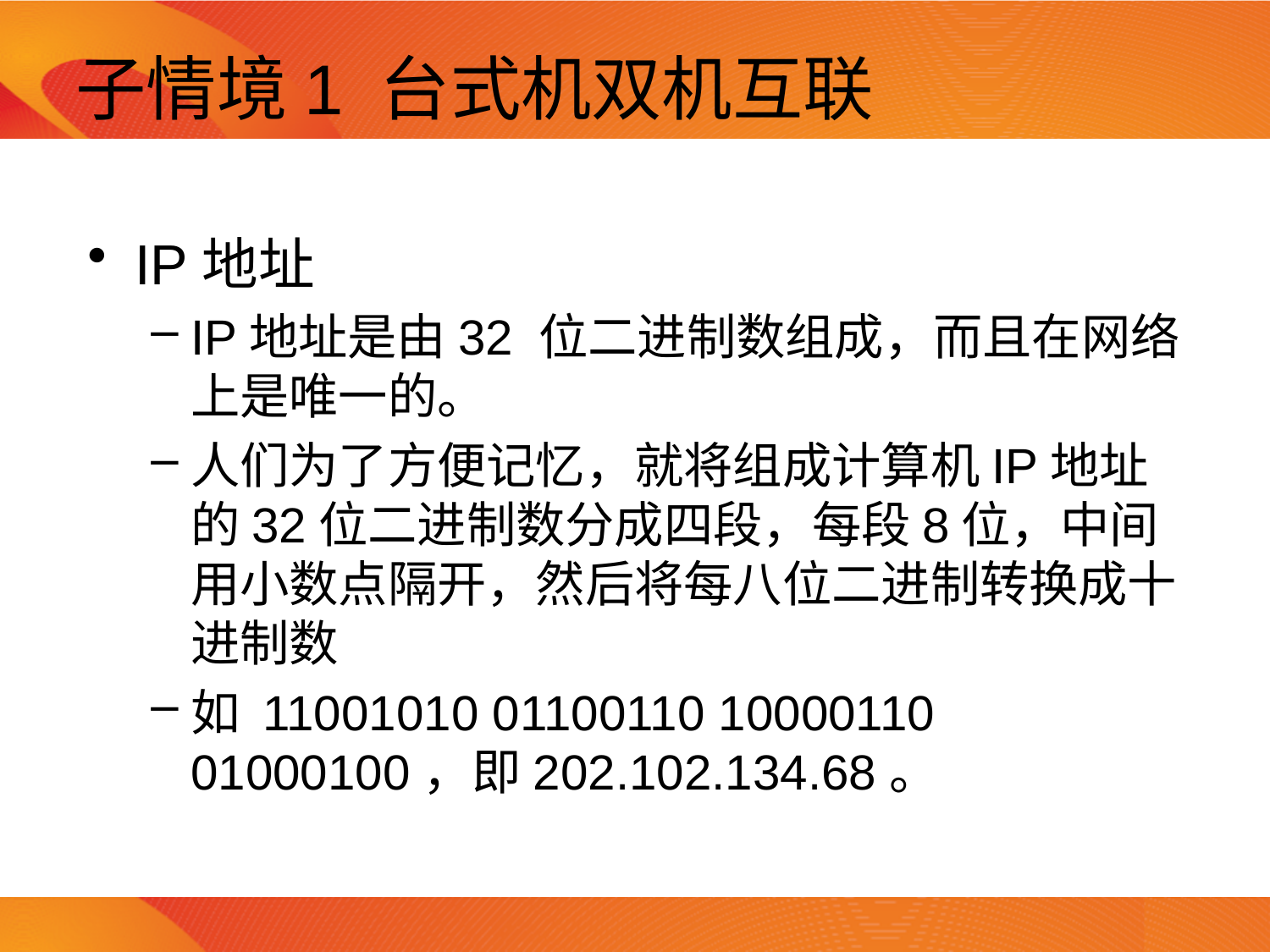

# 子情境1 台式机双机互联
IP地址
IP地址是由32 位二进制数组成，而且在网络上是唯一的。
人们为了方便记忆，就将组成计算机IP地址的32位二进制数分成四段，每段8位，中间用小数点隔开，然后将每八位二进制转换成十进制数
如 11001010 01100110 10000110 01000100，即202.102.134.68。